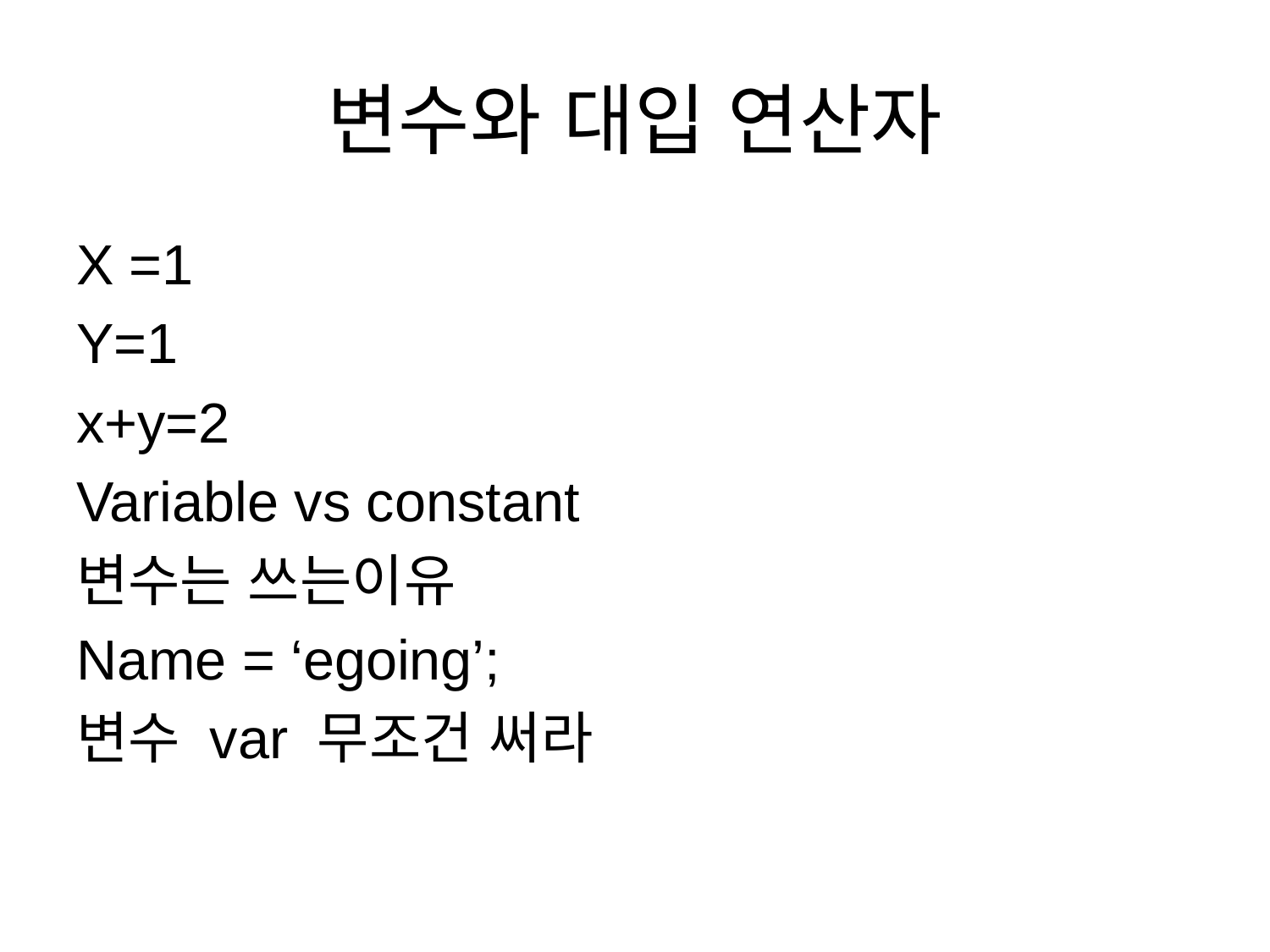

# 변수와 대입 연산자
X =1
Y=1
x+y=2
Variable vs constant
변수는 쓰는이유
Name = ‘egoing’;
변수 var 무조건 써라